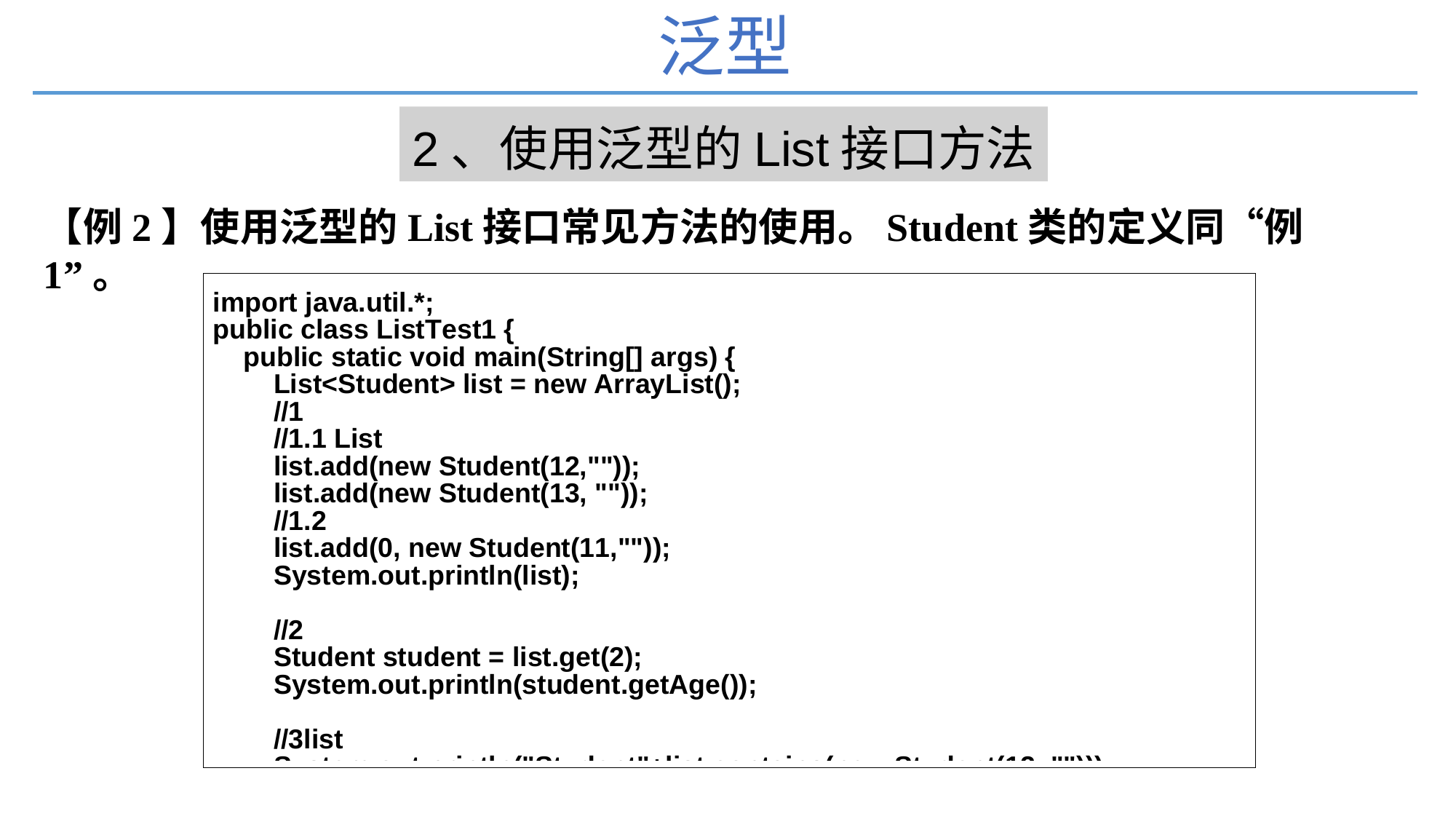

# 泛型
2、使用泛型的List接口方法
【例2】使用泛型的List接口常见方法的使用。Student类的定义同“例1”。